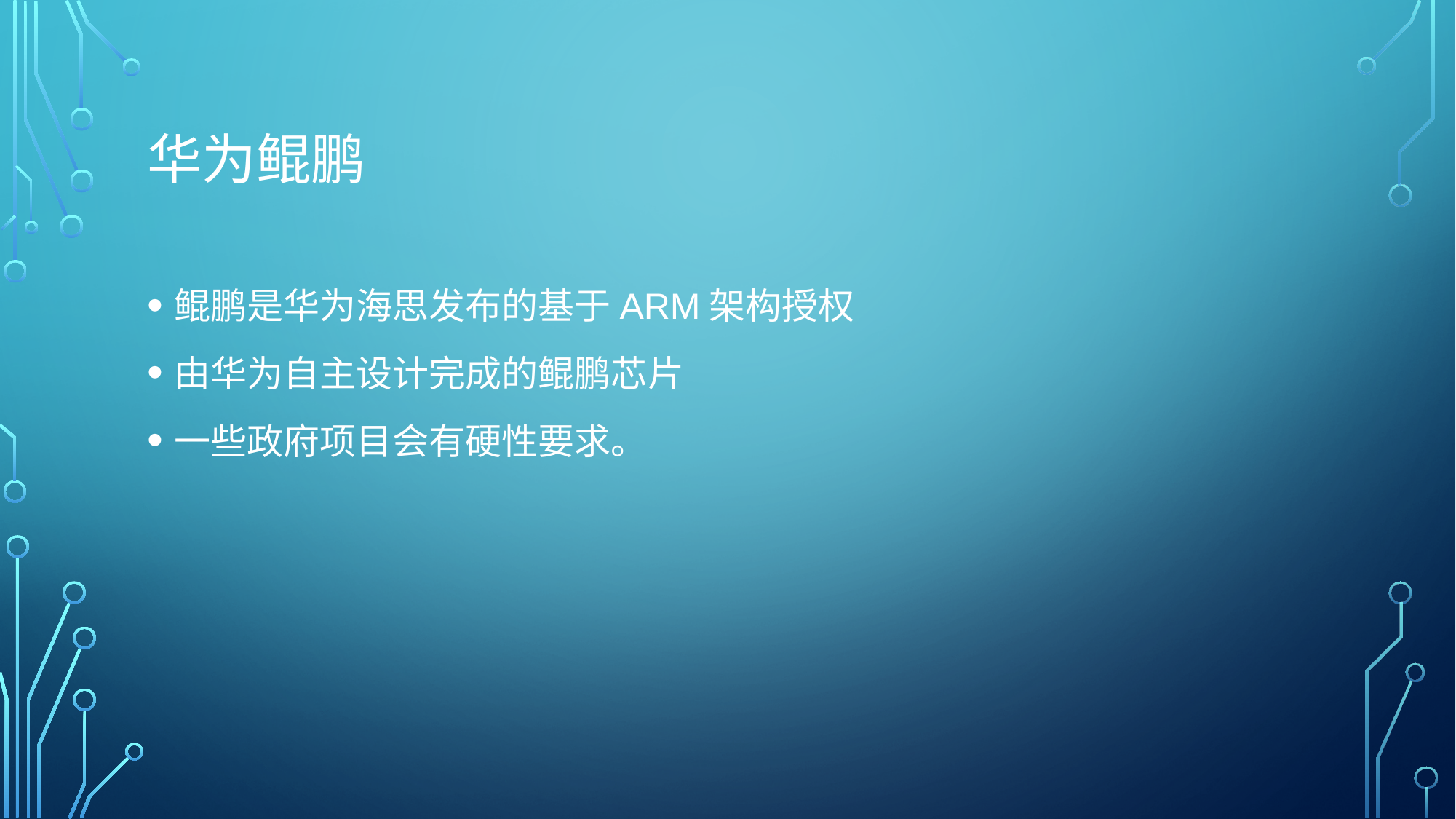

# 华为鲲鹏
鲲鹏是华为海思发布的基于ARM架构授权
由华为自主设计完成的鲲鹏芯片
一些政府项目会有硬性要求。